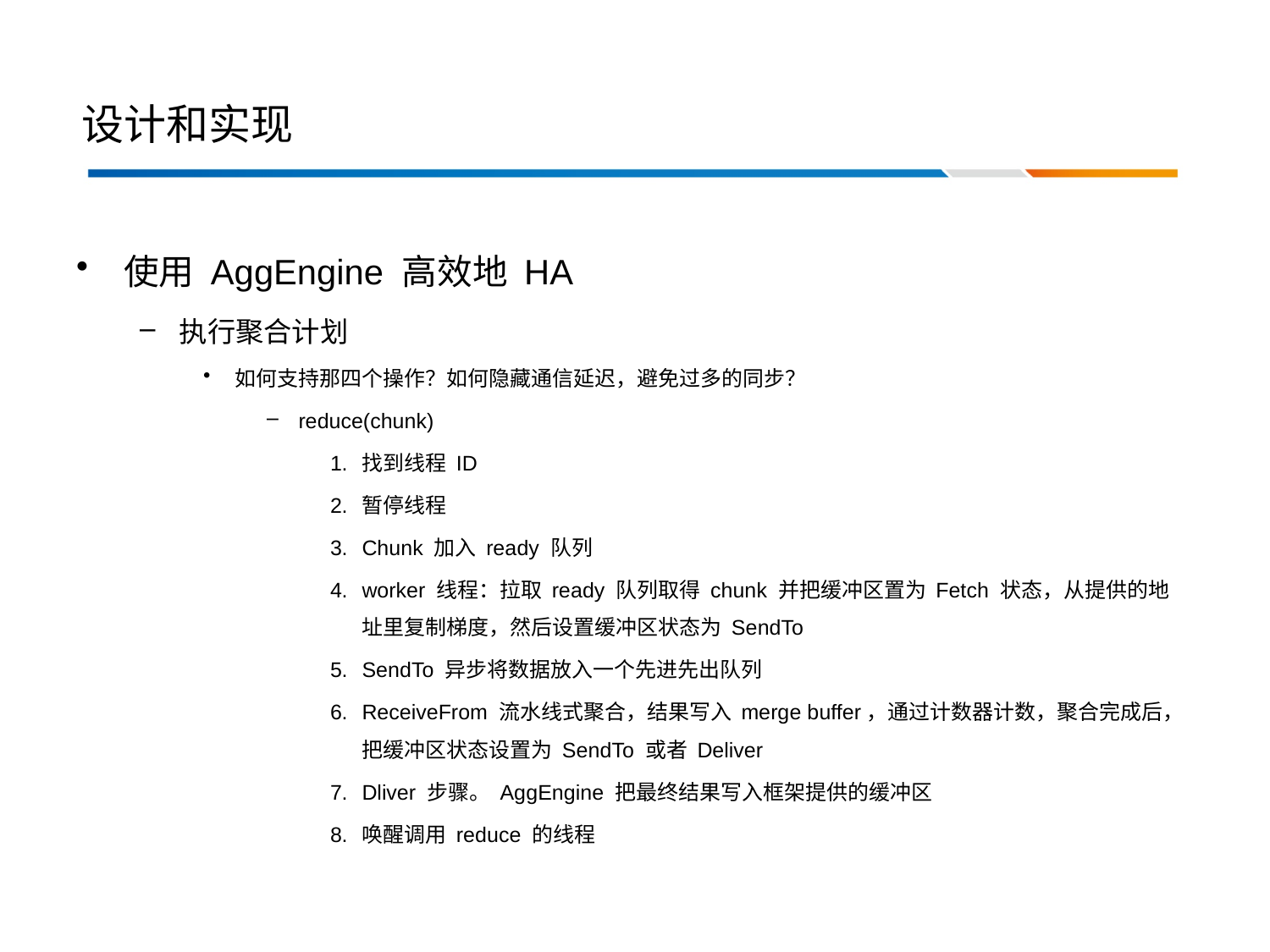

# 设计和实现
使用 AggEngine 高效地 HA
执行聚合计划
如何支持那四个操作？如何隐藏通信延迟，避免过多的同步？
reduce(chunk)
找到线程 ID
暂停线程
Chunk 加入 ready 队列
worker 线程：拉取 ready 队列取得 chunk 并把缓冲区置为 Fetch 状态，从提供的地址里复制梯度，然后设置缓冲区状态为 SendTo
SendTo 异步将数据放入一个先进先出队列
ReceiveFrom 流水线式聚合，结果写入 merge buffer，通过计数器计数，聚合完成后，把缓冲区状态设置为 SendTo 或者 Deliver
Dliver 步骤。 AggEngine 把最终结果写入框架提供的缓冲区
唤醒调用 reduce 的线程